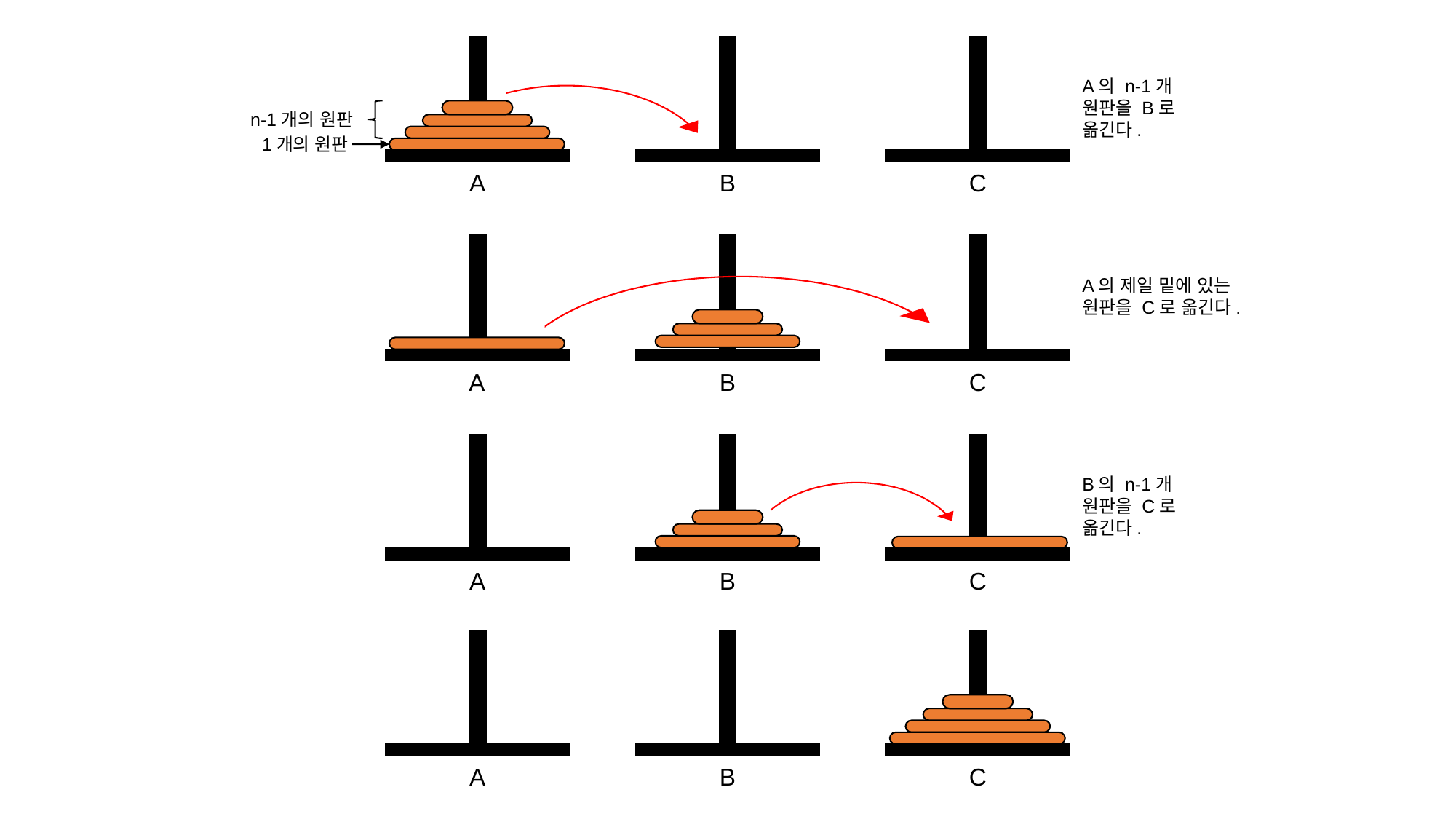

A
B
C
A의 n-1개 원판을 B로 옮긴다.

n-1개의 원판
1개의 원판

A의 제일 밑에 있는 원판을 C로 옮긴다.

C
A
B

B의 n-1개 원판을 C로 옮긴다.

A
C
B

A
C
B